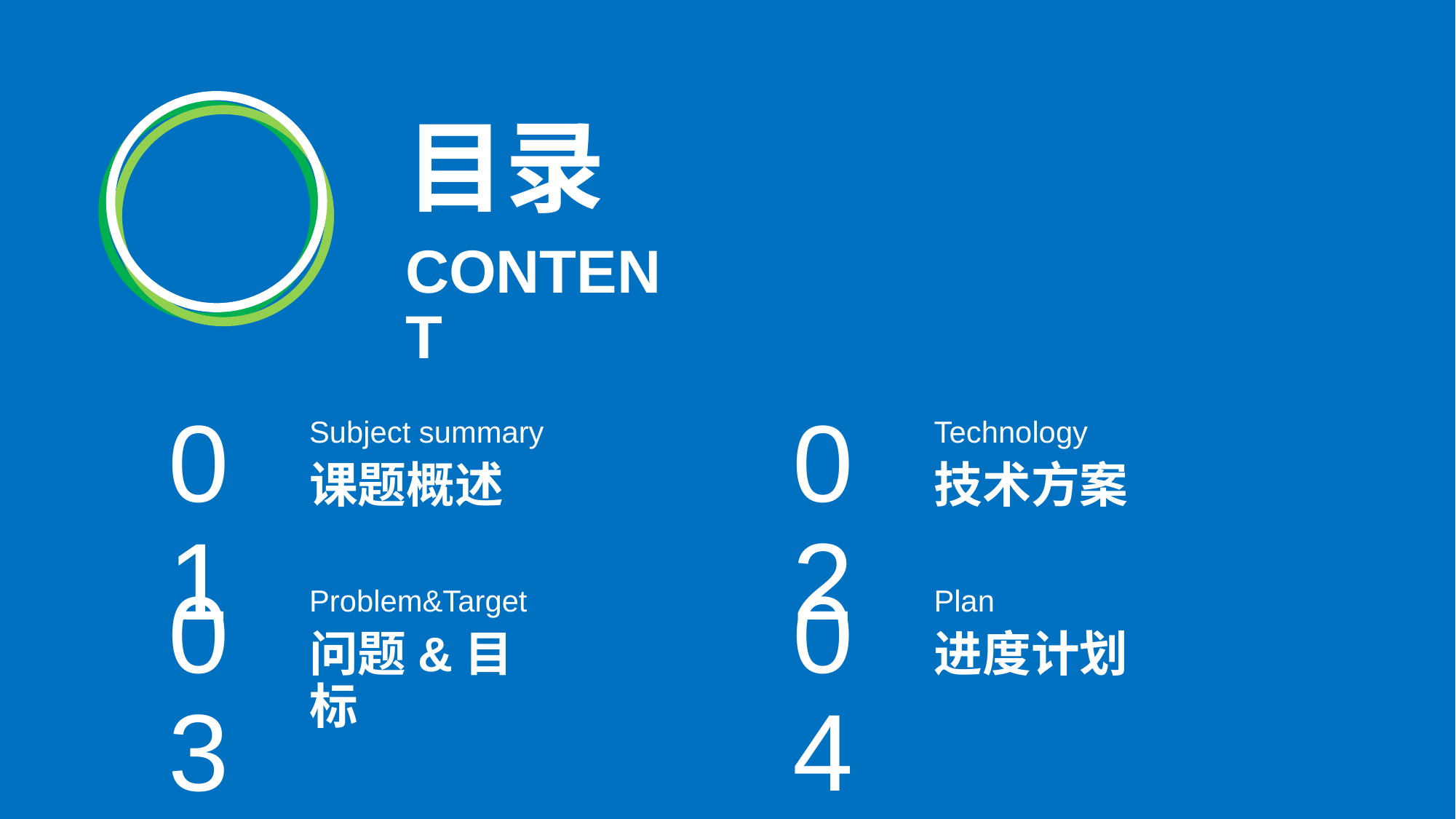

目录
CONTENT
01
02
Subject summary
Technology
课题概述
技术方案
03
04
Problem&Target
Plan
问题&目标
进度计划